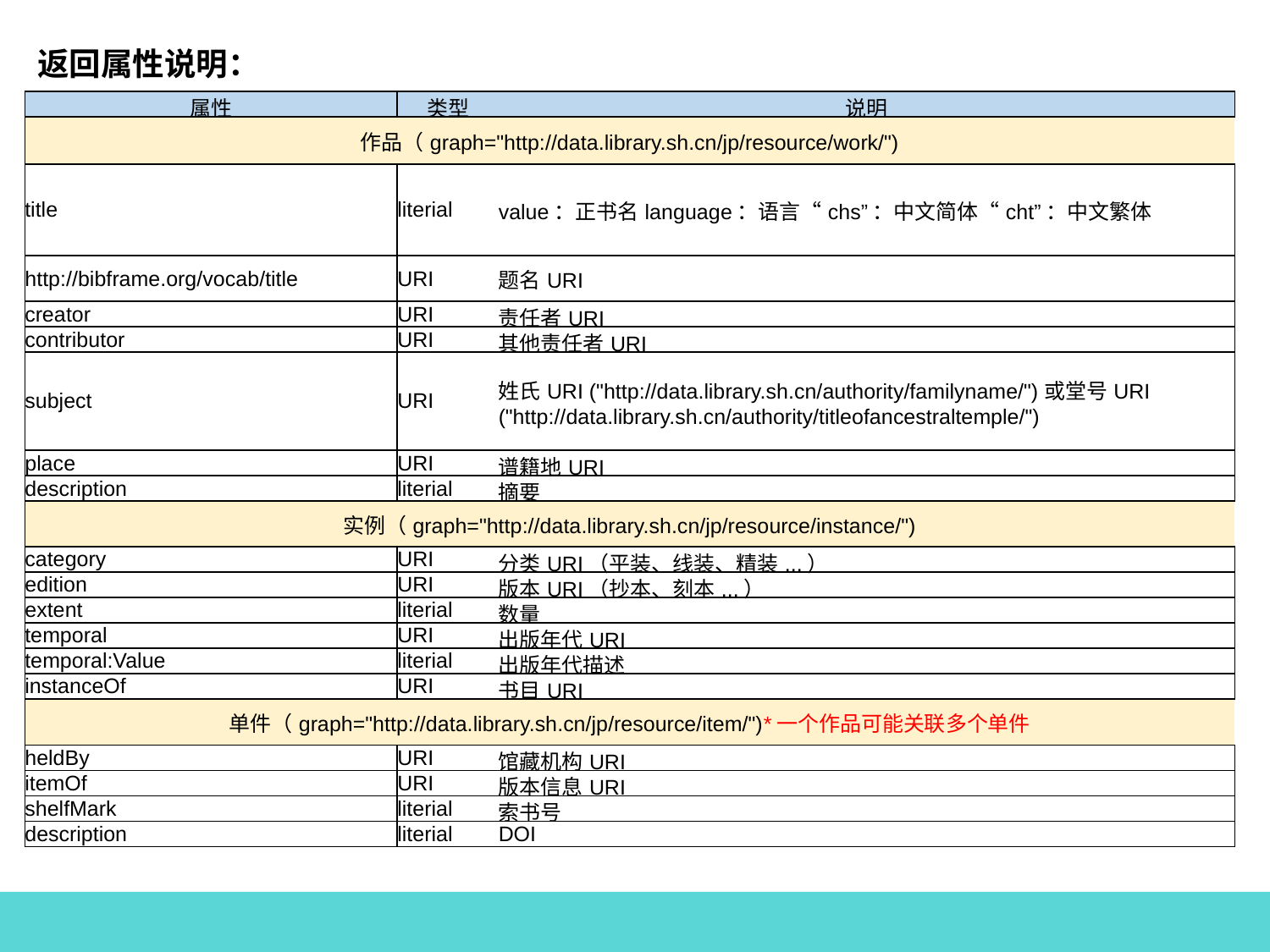

返回属性说明：
| 属性 | 类型 | 说明 |
| --- | --- | --- |
| 作品（graph="http://data.library.sh.cn/jp/resource/work/") |  |  |
| title | literial | value：正书名language：语言“chs”：中文简体“cht”：中文繁体 |
| http://bibframe.org/vocab/title | URI | 题名URI |
| creator | URI | 责任者URI |
| contributor | URI | 其他责任者URI |
| subject | URI | 姓氏URI ("http://data.library.sh.cn/authority/familyname/")或堂号URI ("http://data.library.sh.cn/authority/titleofancestraltemple/") |
| place | URI | 谱籍地URI |
| description | literial | 摘要 |
| 实例（graph="http://data.library.sh.cn/jp/resource/instance/") |  |  |
| category | URI | 分类URI（平装、线装、精装...） |
| edition | URI | 版本URI（抄本、刻本...） |
| extent | literial | 数量 |
| temporal | URI | 出版年代URI |
| temporal:Value | literial | 出版年代描述 |
| instanceOf | URI | 书目URI |
| 单件（graph="http://data.library.sh.cn/jp/resource/item/")\*一个作品可能关联多个单件 |  |  |
| heldBy | URI | 馆藏机构URI |
| itemOf | URI | 版本信息URI |
| shelfMark | literial | 索书号 |
| description | literial | DOI |

上海图书馆